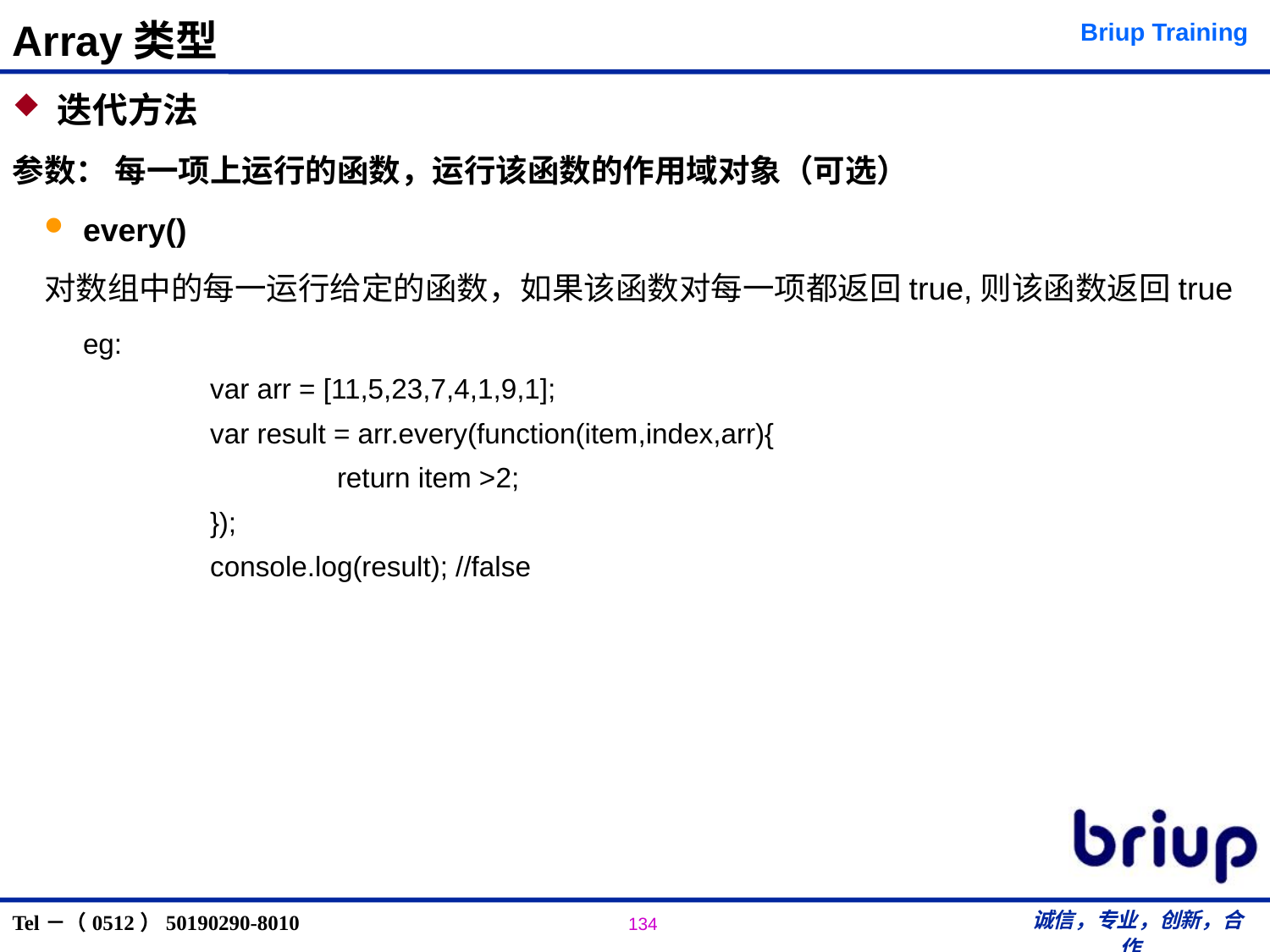

# Array类型
 迭代方法
参数： 每一项上运行的函数，运行该函数的作用域对象（可选）
every()
对数组中的每一运行给定的函数，如果该函数对每一项都返回true,则该函数返回true
	eg:
		var arr = [11,5,23,7,4,1,9,1];
		var result = arr.every(function(item,index,arr){
			return item >2;
		});
		console.log(result); //false